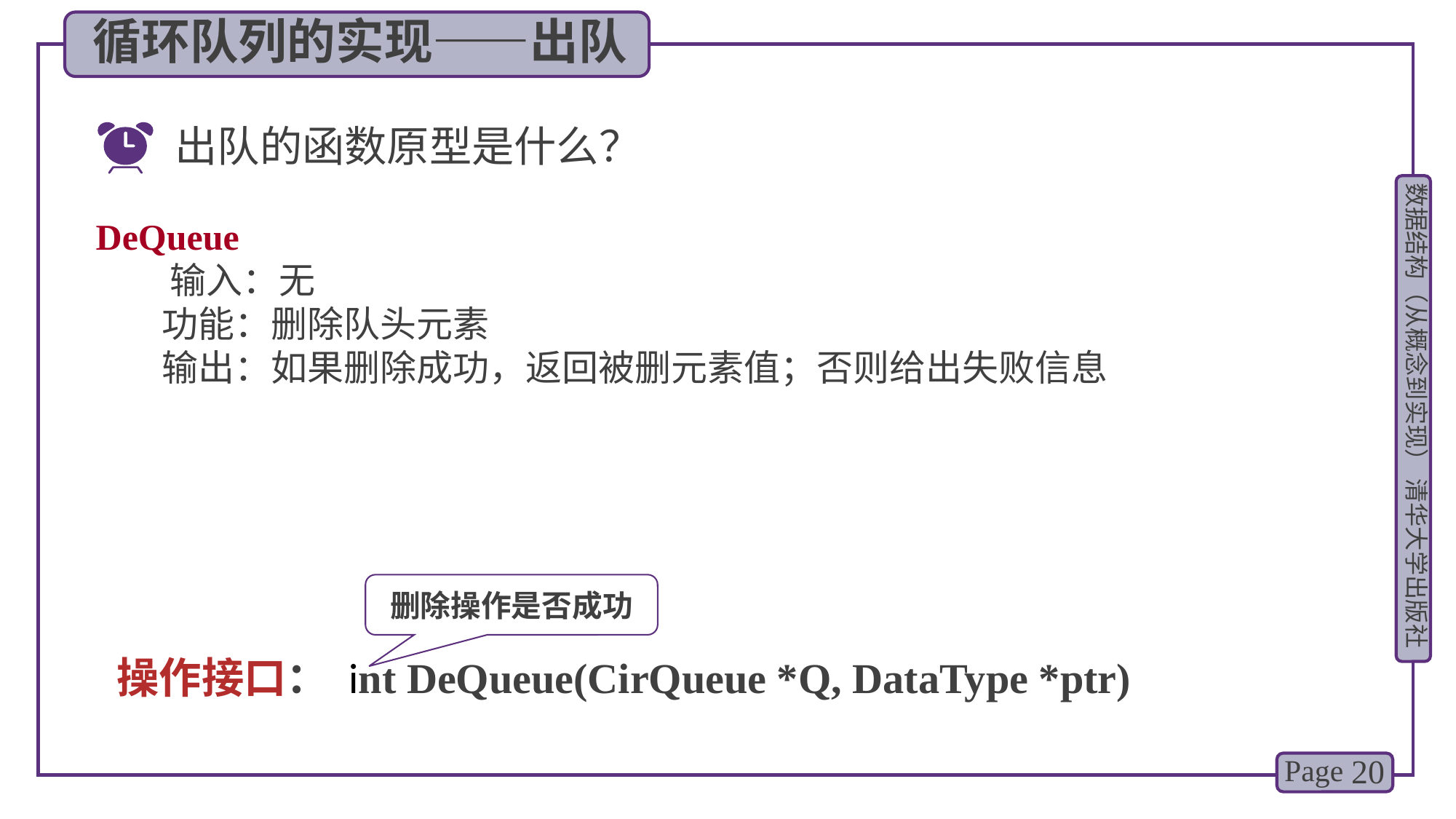

循环队列的实现——出队

出队的函数原型是什么？

DeQueue
        输入：无
       功能：删除队头元素
       输出：如果删除成功，返回被删元素值；否则给出失败信息
删除操作是否成功
操作接口： int DeQueue(CirQueue *Q, DataType *ptr)